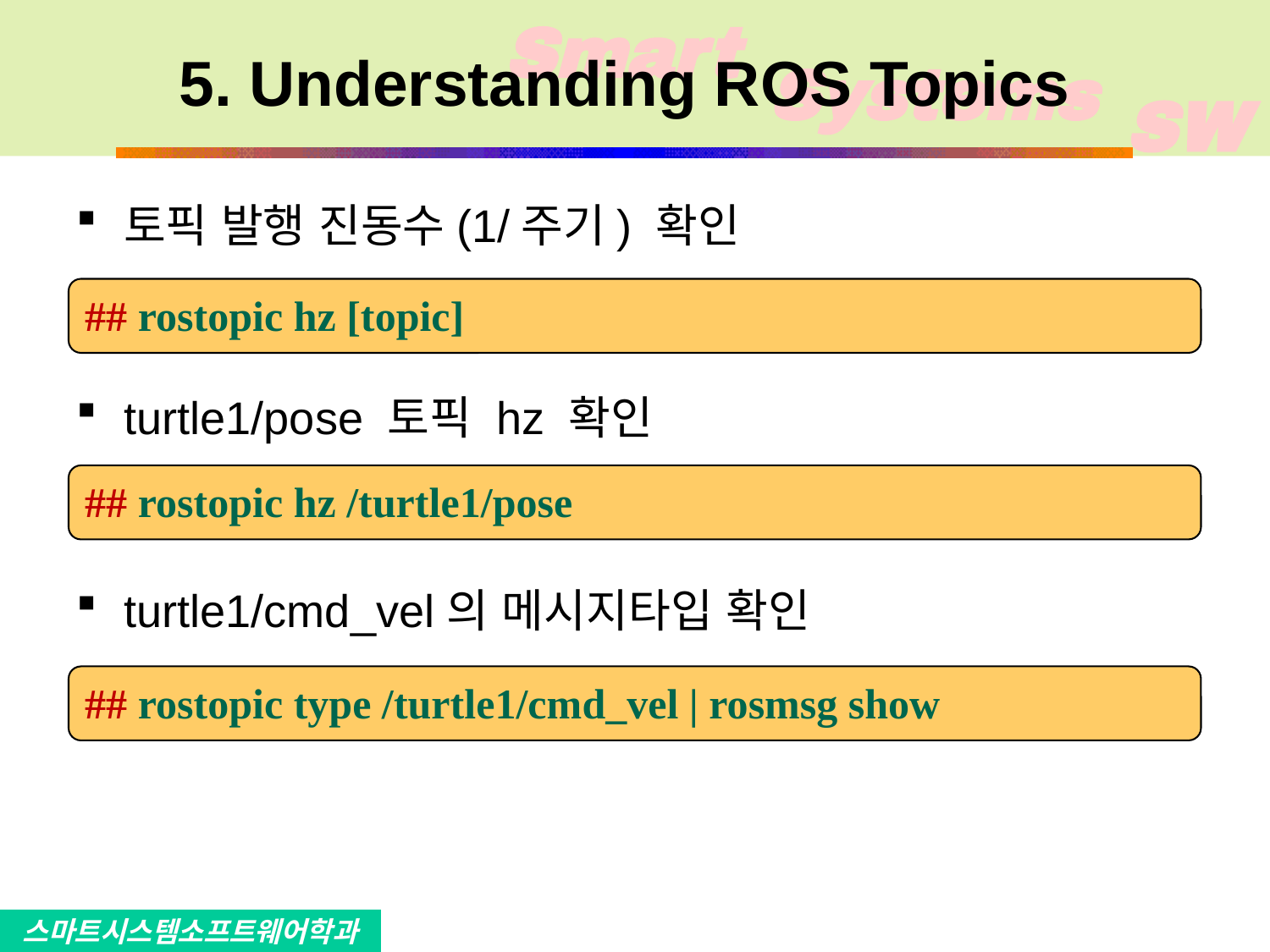

# 5. Understanding ROS Topics
토픽 발행 진동수(1/주기) 확인

turtle1/pose 토픽 hz 확인

turtle1/cmd_vel의 메시지타입 확인
## rostopic hz [topic]
## rostopic hz /turtle1/pose
## rostopic type /turtle1/cmd_vel | rosmsg show